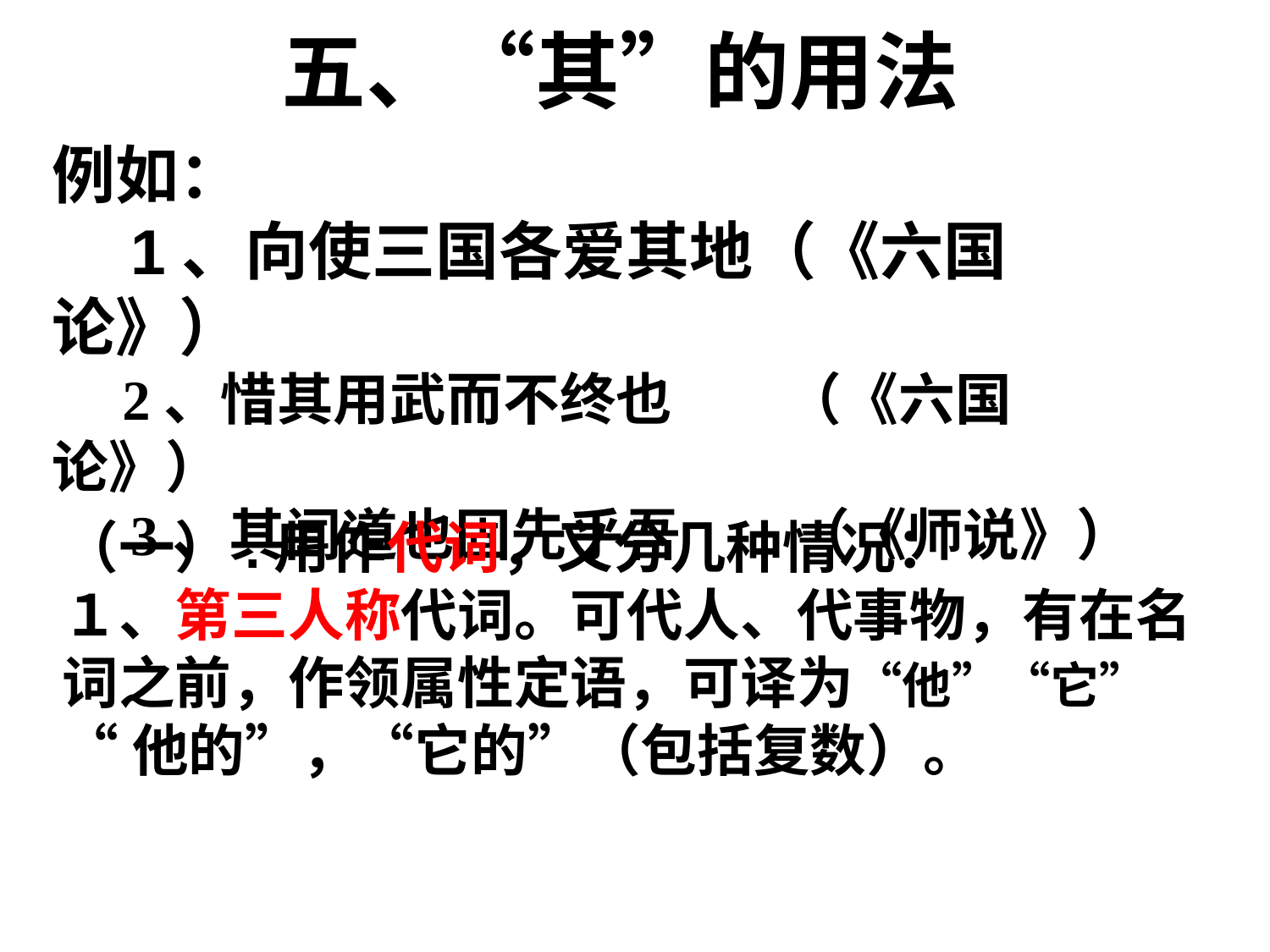

五、“其”的用法
例如：
　1、向使三国各爱其地（《六国论》）
　2、惜其用武而不终也　　（《六国论》）
     3、其闻道也固先乎吾　　（《师说》）
（一）.用作代词，又分几种情况：
１、第三人称代词。可代人、代事物，有在名
词之前，作领属性定语，可译为“他”“它”
“他的”，“它的”（包括复数）。